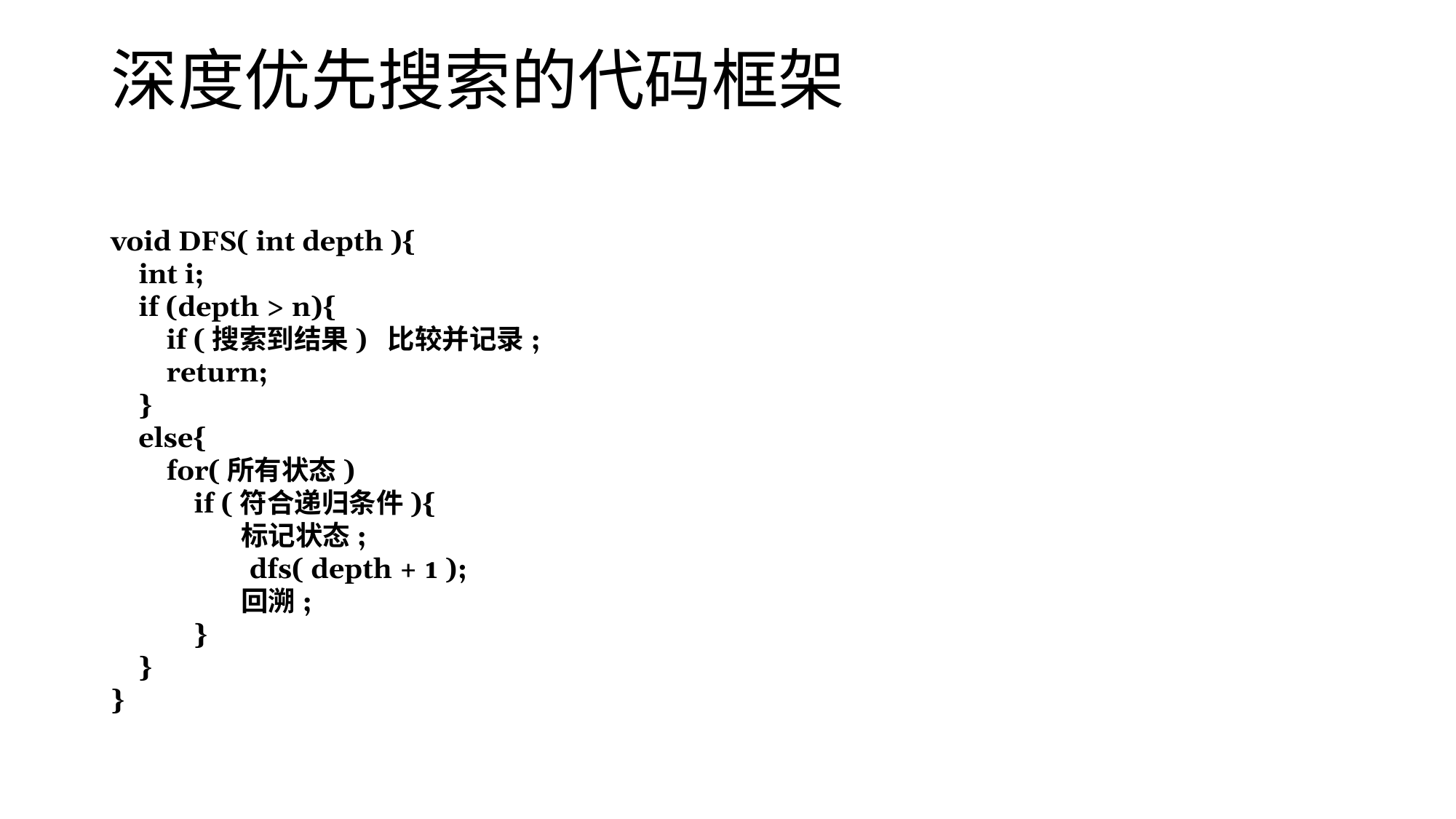

# 深度优先搜索的代码框架
void DFS( int depth ){
    int i;
    if (depth > n){
        if (搜索到结果)  比较并记录;
        return;
    }
    else{
        for(所有状态)
            if (符合递归条件){
                    标记状态;
                    dfs( depth + 1 );
                    回溯;
            }
    }
}